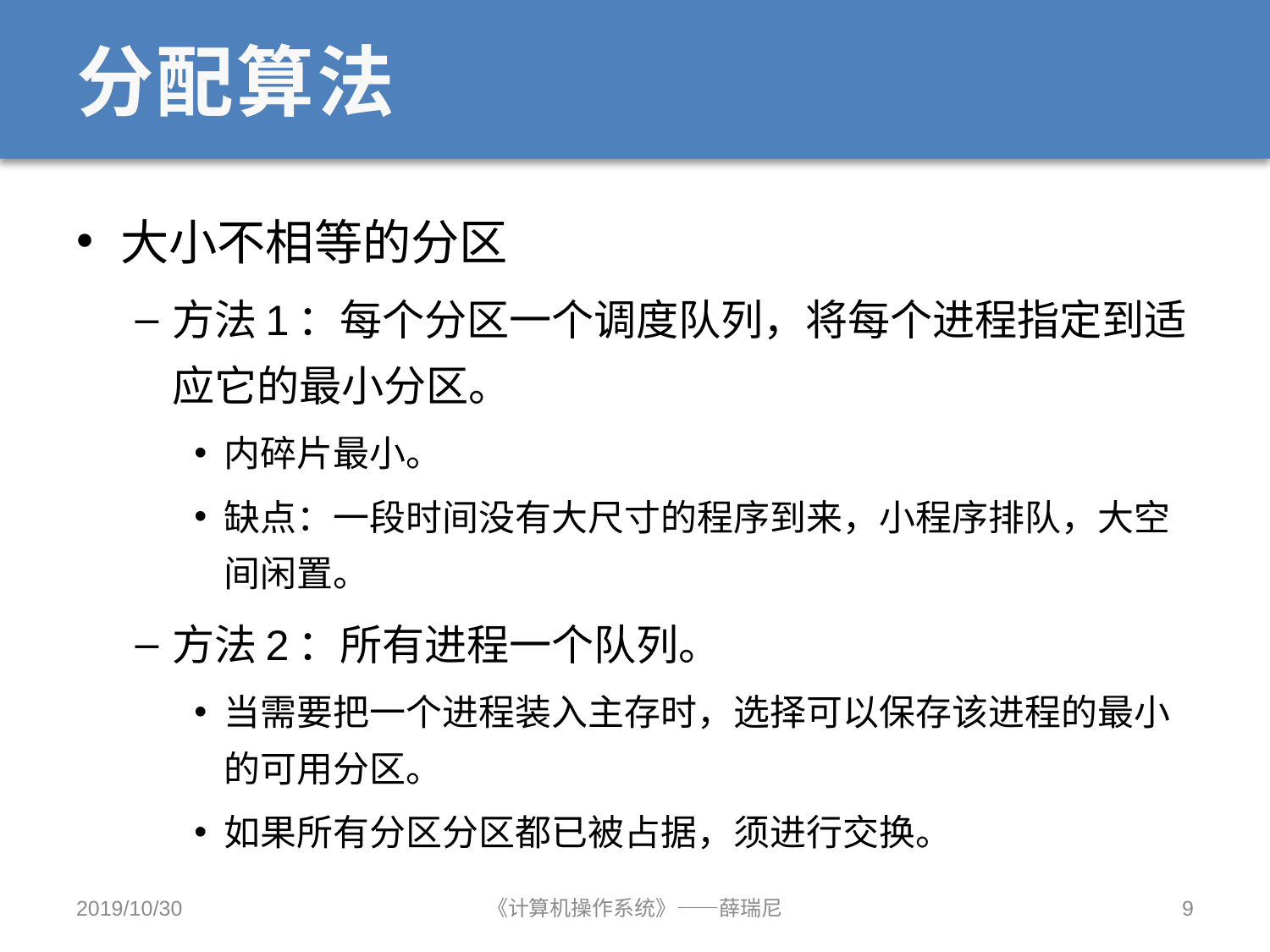

# 分配算法
大小不相等的分区
方法1：每个分区一个调度队列，将每个进程指定到适应它的最小分区。
内碎片最小。
缺点：一段时间没有大尺寸的程序到来，小程序排队，大空间闲置。
方法2：所有进程一个队列。
当需要把一个进程装入主存时，选择可以保存该进程的最小的可用分区。
如果所有分区分区都已被占据，须进行交换。
2019/10/30
《计算机操作系统》——薛瑞尼
9